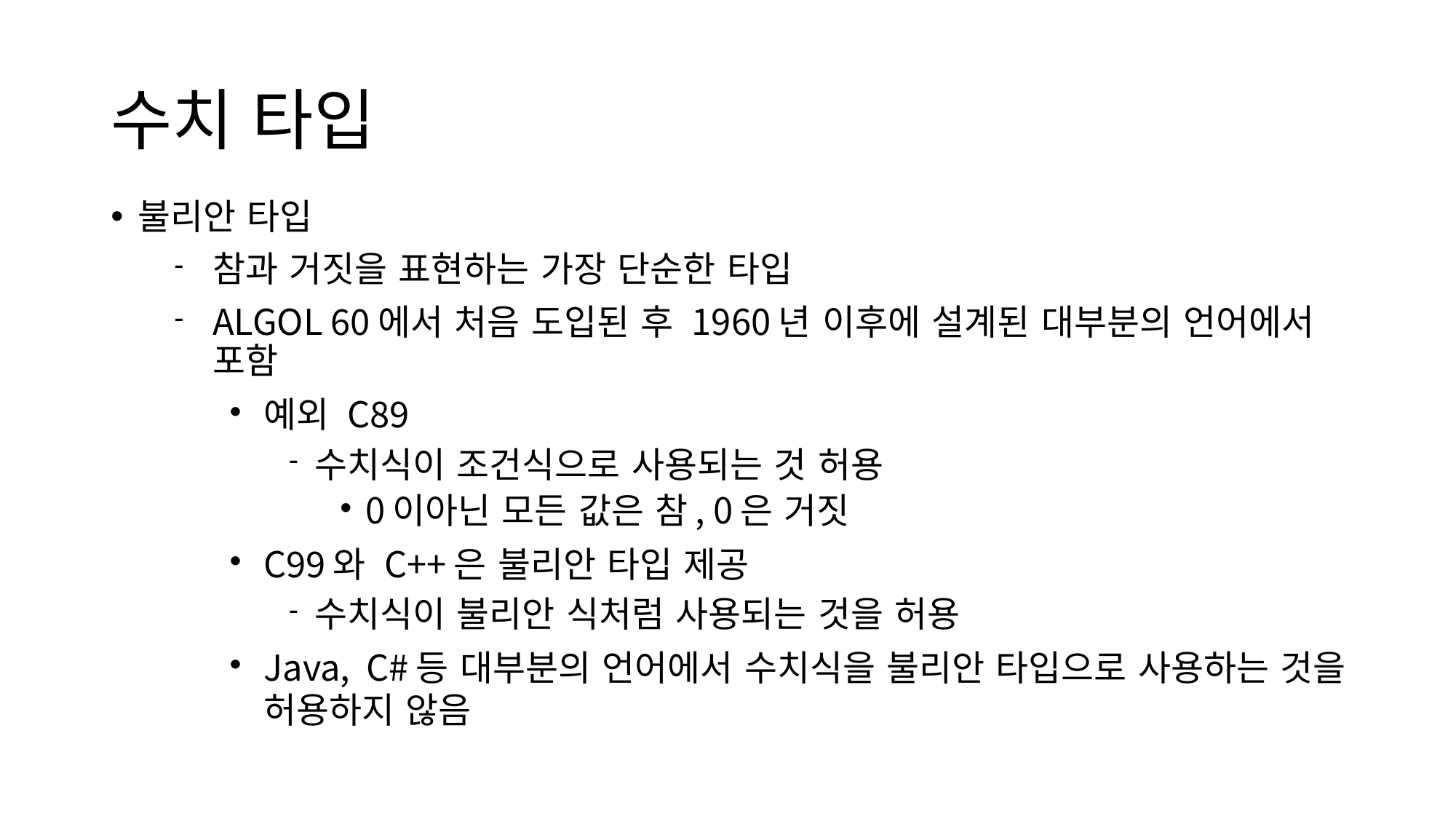

# 수치 타입
불리안 타입
참과 거짓을 표현하는 가장 단순한 타입
ALGOL 60에서 처음 도입된 후 1960년 이후에 설계된 대부분의 언어에서 포함
예외 C89
수치식이 조건식으로 사용되는 것 허용
0이아닌 모든 값은 참, 0은 거짓
C99와 C++은 불리안 타입 제공
수치식이 불리안 식처럼 사용되는 것을 허용
Java,  C#등 대부분의 언어에서 수치식을 불리안 타입으로 사용하는 것을 허용하지 않음